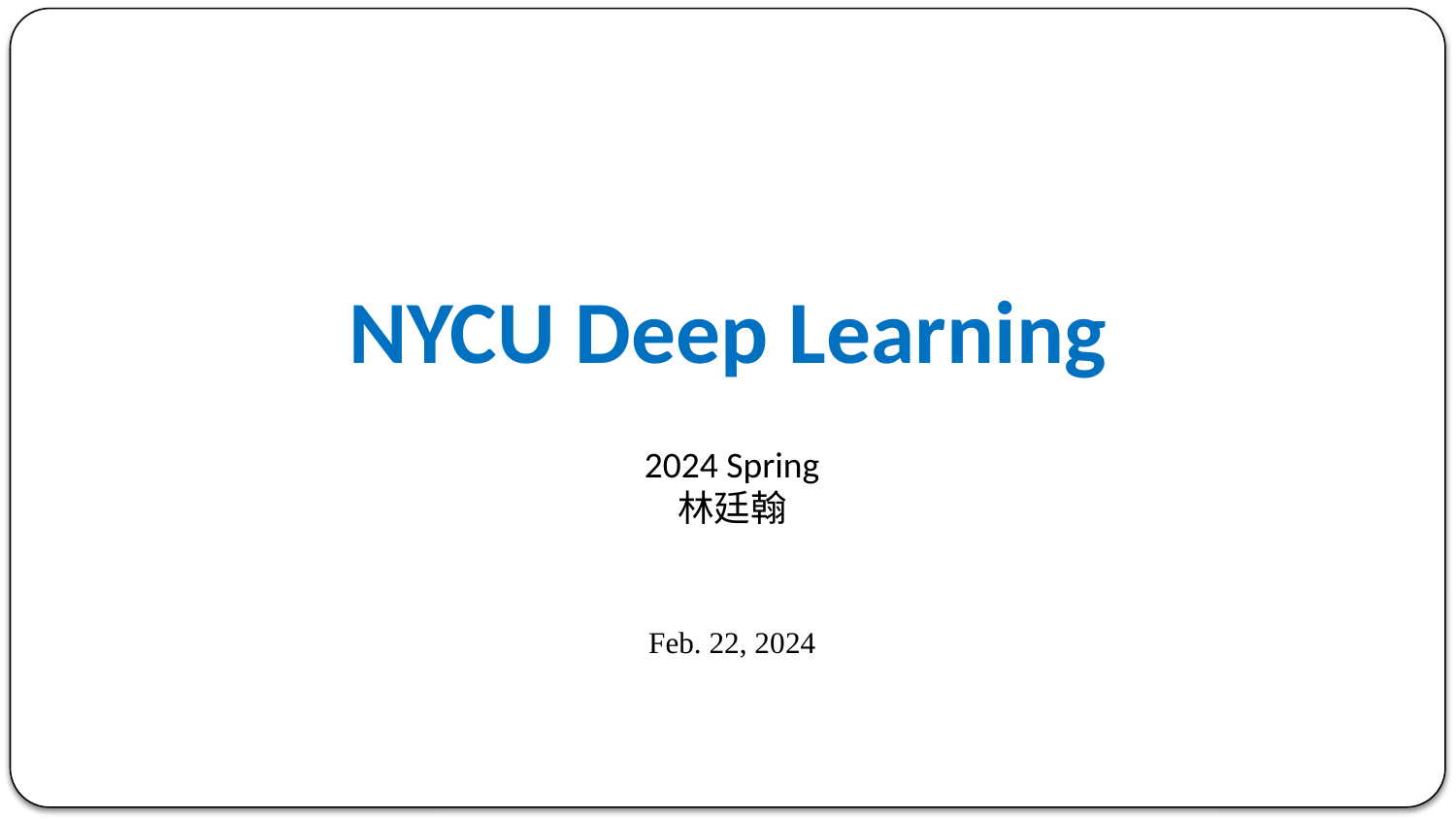

NYCU Deep Learning
2024 Spring
林廷翰
Feb. 22, 2024